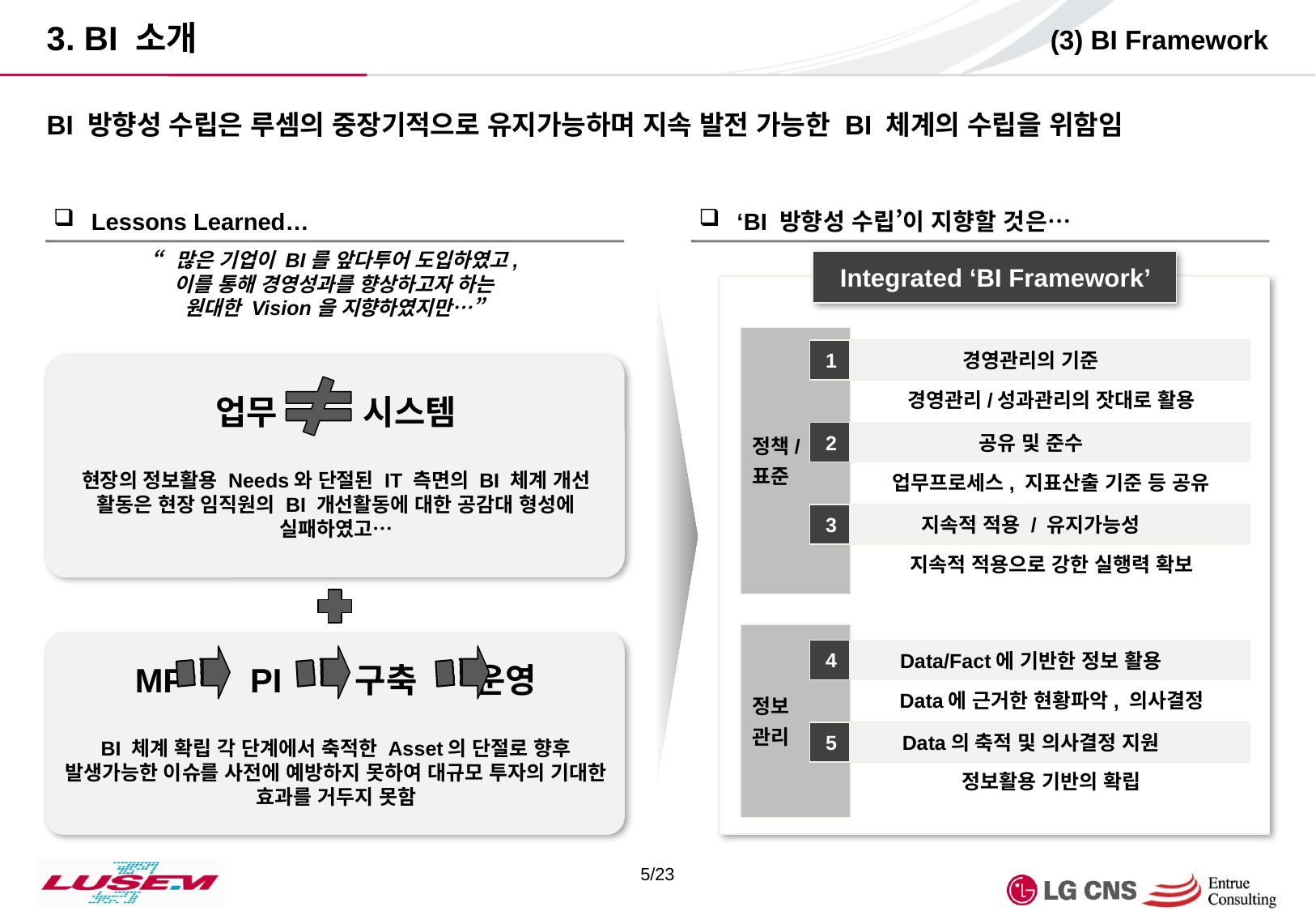

(3) BI Framework
3. BI 소개
BI 방향성 수립은 루셈의 중장기적으로 유지가능하며 지속 발전 가능한 BI 체계의 수립을 위함임
Lessons Learned…
‘BI 방향성 수립’이 지향할 것은…
“많은 기업이 BI를 앞다투어 도입하였고,
이를 통해 경영성과를 향상하고자 하는
원대한 Vision을 지향하였지만…”
Integrated ‘BI Framework’

정책/
표준
경영관리의 기준
1
업무         시스템

현장의 정보활용 Needs와 단절된 IT 측면의 BI 체계 개선 활동은 현장 임직원의 BI 개선활동에 대한 공감대 형성에 실패하였고…

경영관리/성과관리의 잣대로 활용
공유 및 준수
2
업무프로세스, 지표산출 기준 등 공유
지속적 적용 / 유지가능성
3
지속적 적용으로 강한 실행력 확보

정보
관리
MP       PI       구축      운영

BI 체계 확립 각 단계에서 축적한 Asset의 단절로 향후 발생가능한 이슈를 사전에 예방하지 못하여 대규모 투자의 기대한 효과를 거두지 못함

Data/Fact에 기반한 정보 활용
4
Data에 근거한 현황파악, 의사결정
Data의 축적 및 의사결정 지원
5
정보활용 기반의 확립

5/23